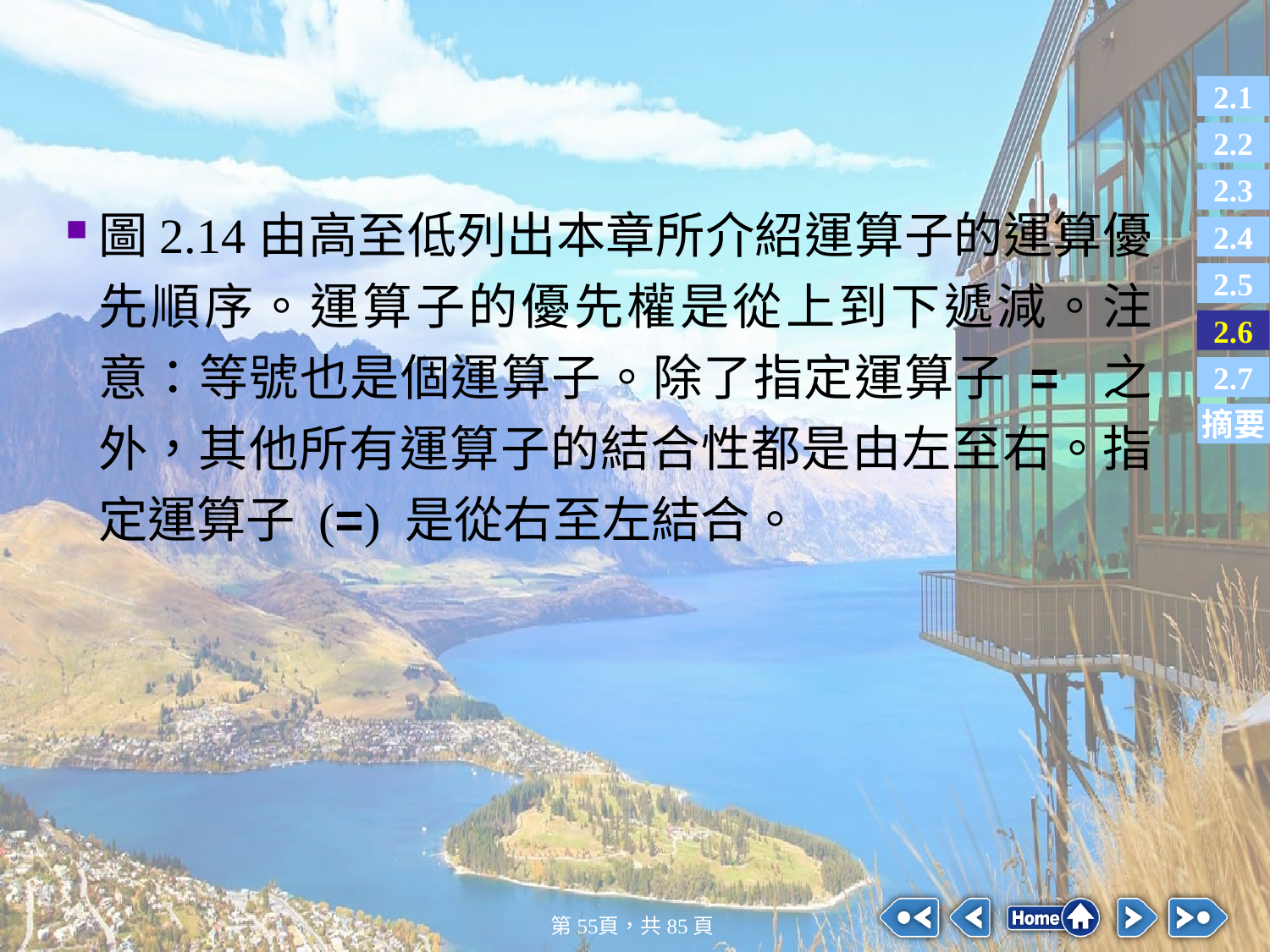

#
圖2.14由高至低列出本章所介紹運算子的運算優先順序。運算子的優先權是從上到下遞減。注意：等號也是個運算子。除了指定運算子 = 之外，其他所有運算子的結合性都是由左至右。指定運算子 (=) 是從右至左結合。